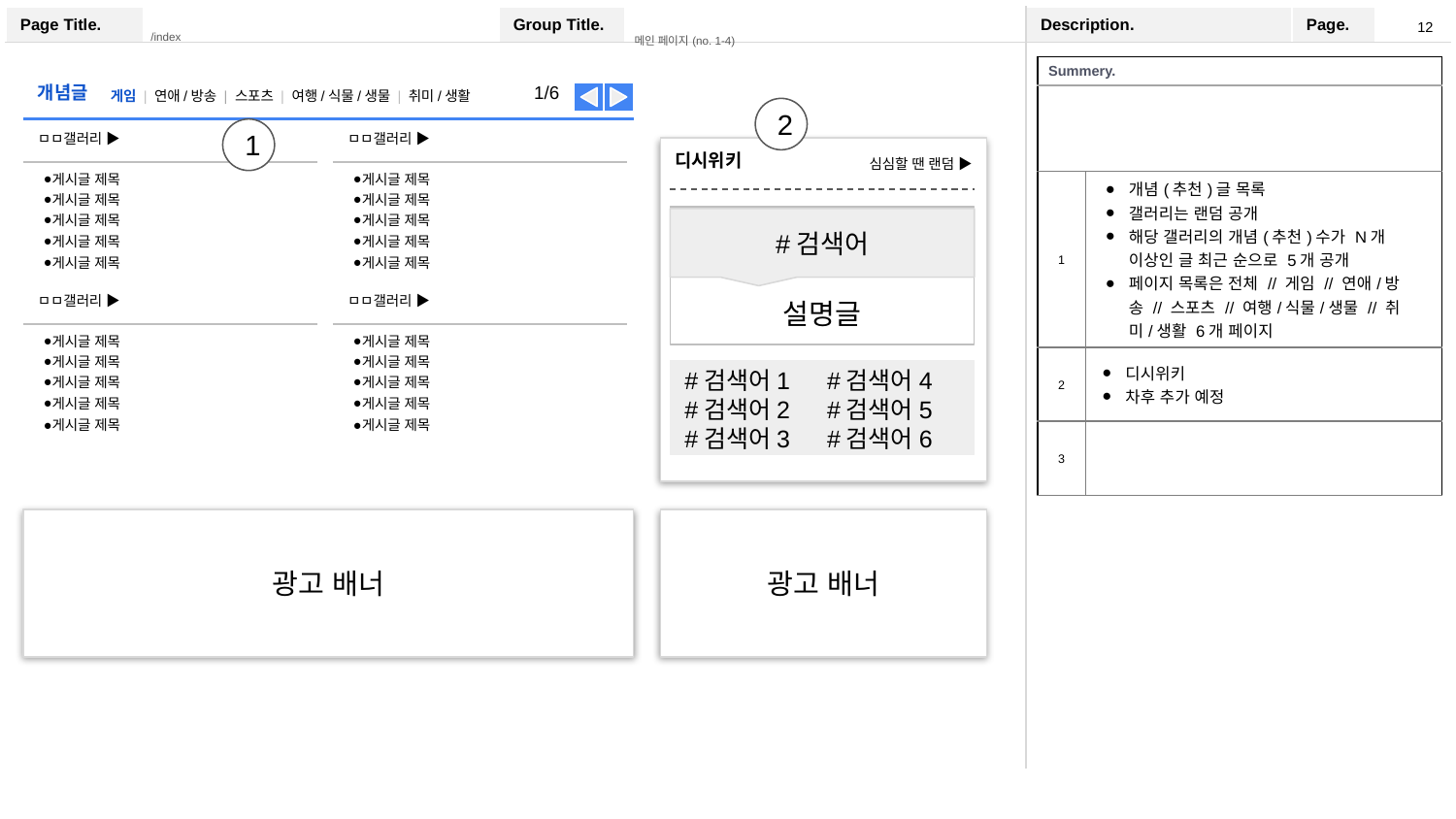

12
/index
메인 페이지 (no. 1-4)
| Summery. |  |
| --- | --- |
|  |  |
| 1 | 개념(추천)글 목록 갤러리는 랜덤 공개 해당 갤러리의 개념(추천)수가 N개 이상인 글 최근 순으로 5개 공개 페이지 목록은 전체 // 게임 // 연애/방송 // 스포츠 // 여행/식물/생물 // 취미/생활 6개 페이지 |
| 2 | 디시위키 차후 추가 예정 |
| 3 |  |
개념글
1/6
게임 | 연애/방송 | 스포츠 | 여행/식물/생물 | 취미/생활

2
1
ㅁㅁ갤러리 ▶
ㅁㅁ갤러리 ▶

디시위키
심심할 땐 랜덤 ▶
게시글 제목
게시글 제목
게시글 제목
게시글 제목
게시글 제목
게시글 제목
설명글
#검색어
게시글 제목
게시글 제목
게시글 제목
게시글 제목
ㅁㅁ갤러리 ▶
ㅁㅁ갤러리 ▶
게시글 제목
게시글 제목
게시글 제목
게시글 제목
#검색어1
#검색어2
#검색어3
#검색어4
#검색어5
#검색어6

게시글 제목
게시글 제목
게시글 제목
게시글 제목
게시글 제목
게시글 제목
광고 배너
광고 배너